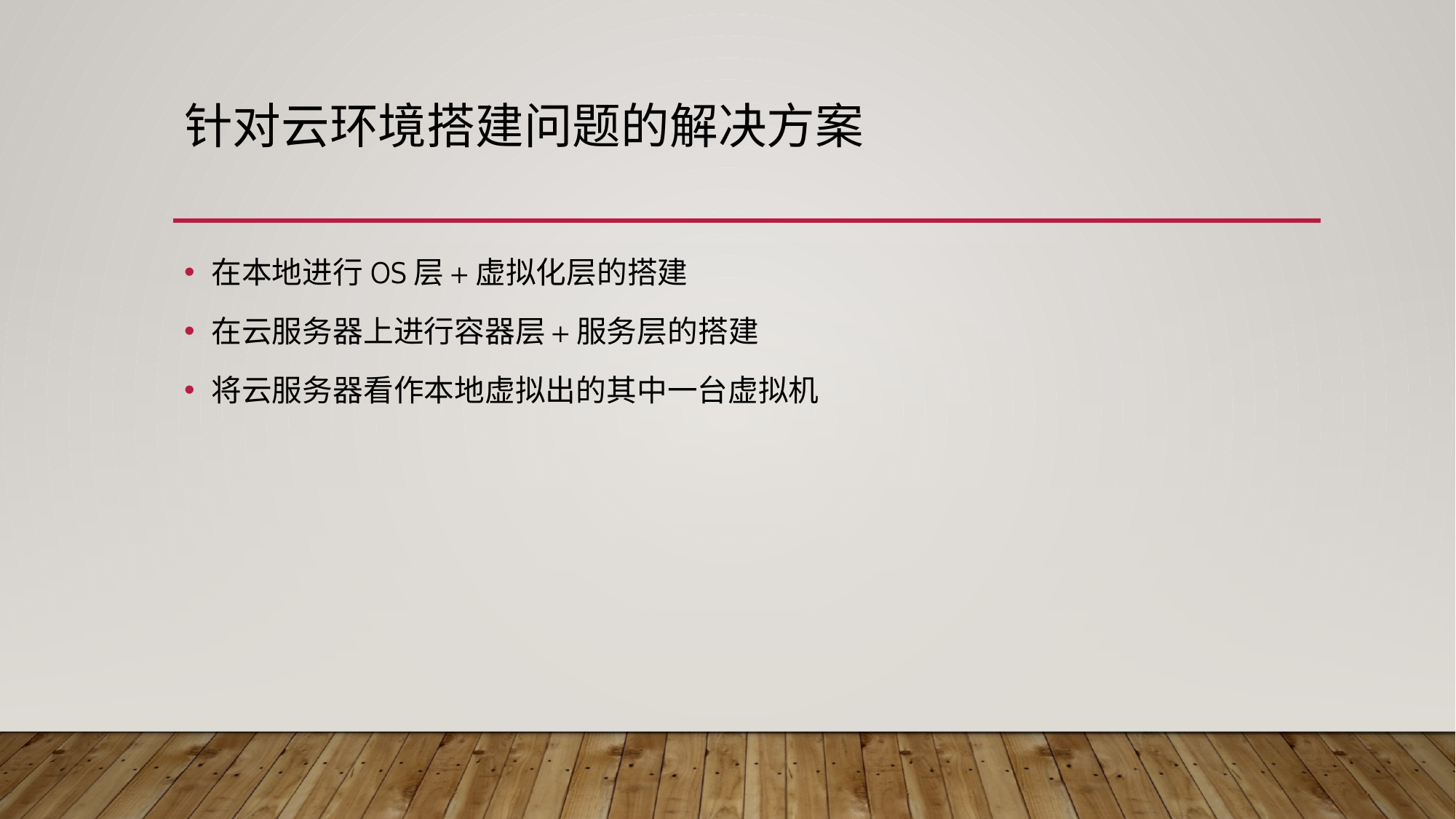

# 针对云环境搭建问题的解决方案
在本地进行OS层+虚拟化层的搭建
在云服务器上进行容器层+服务层的搭建
将云服务器看作本地虚拟出的其中一台虚拟机